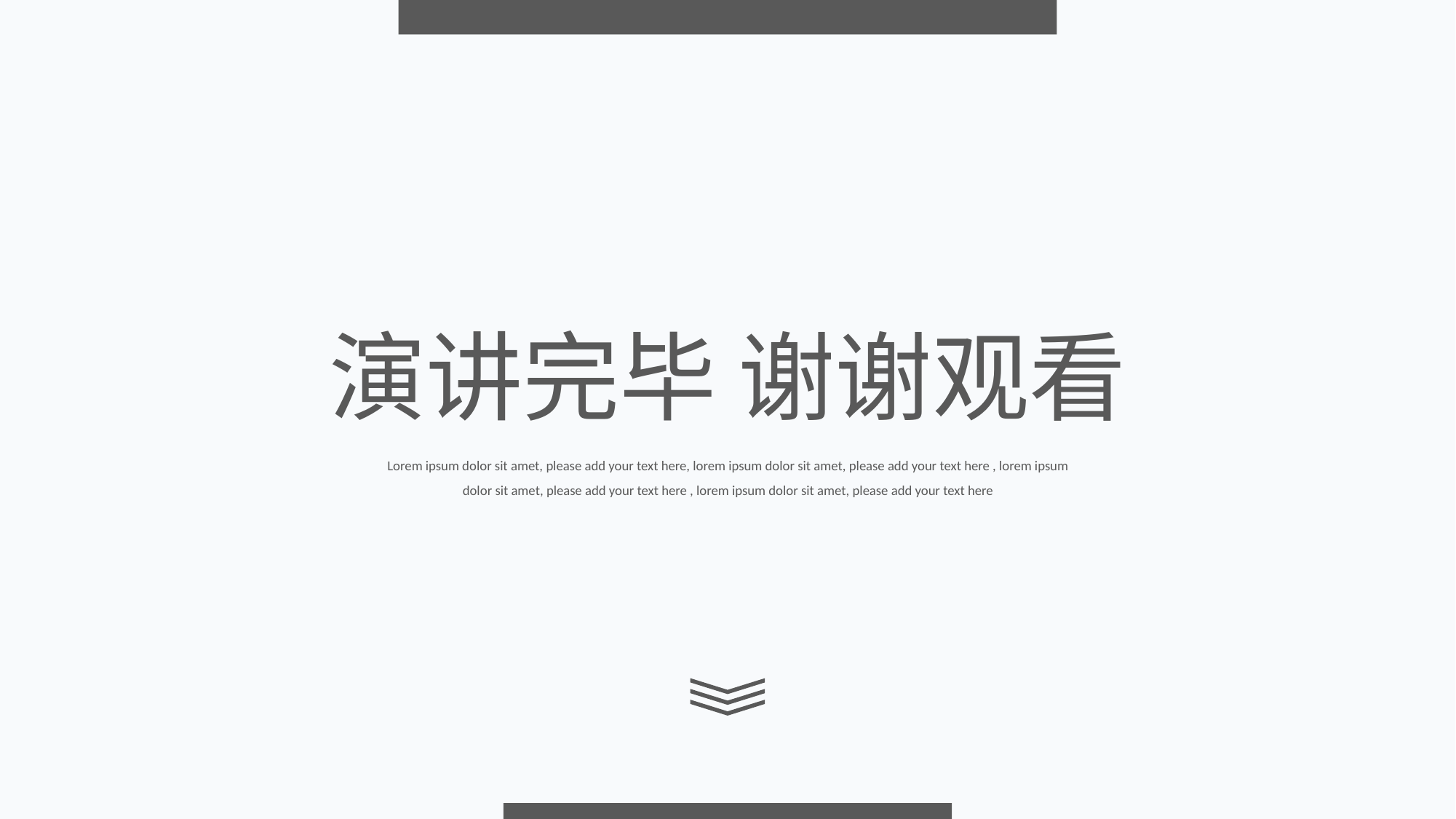

演讲完毕 谢谢观看
Lorem ipsum dolor sit amet, please add your text here, lorem ipsum dolor sit amet, please add your text here , lorem ipsum dolor sit amet, please add your text here , lorem ipsum dolor sit amet, please add your text here